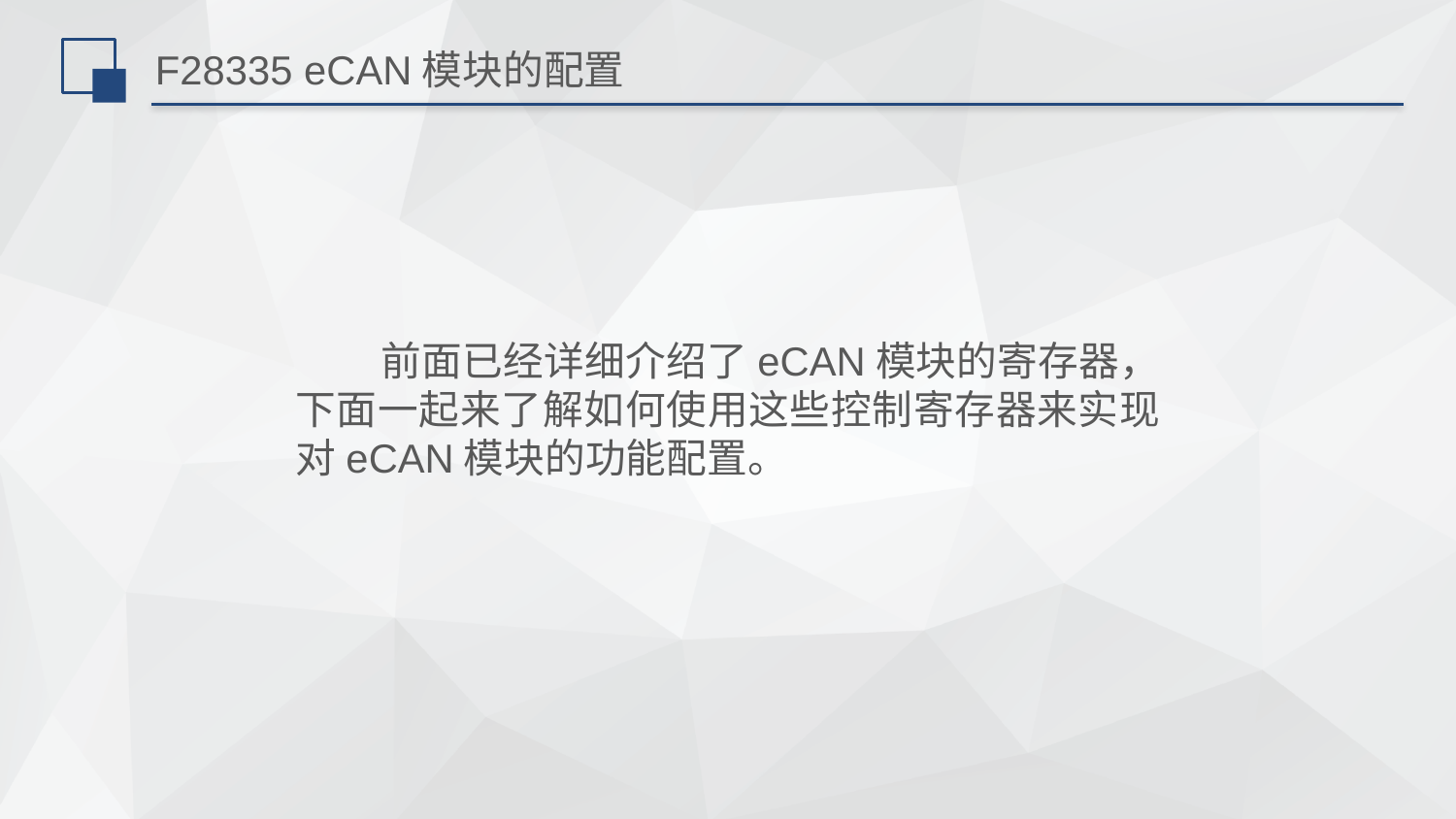

# F28335 eCAN模块的配置
前面已经详细介绍了eCAN模块的寄存器，下面一起来了解如何使用这些控制寄存器来实现对eCAN模块的功能配置。